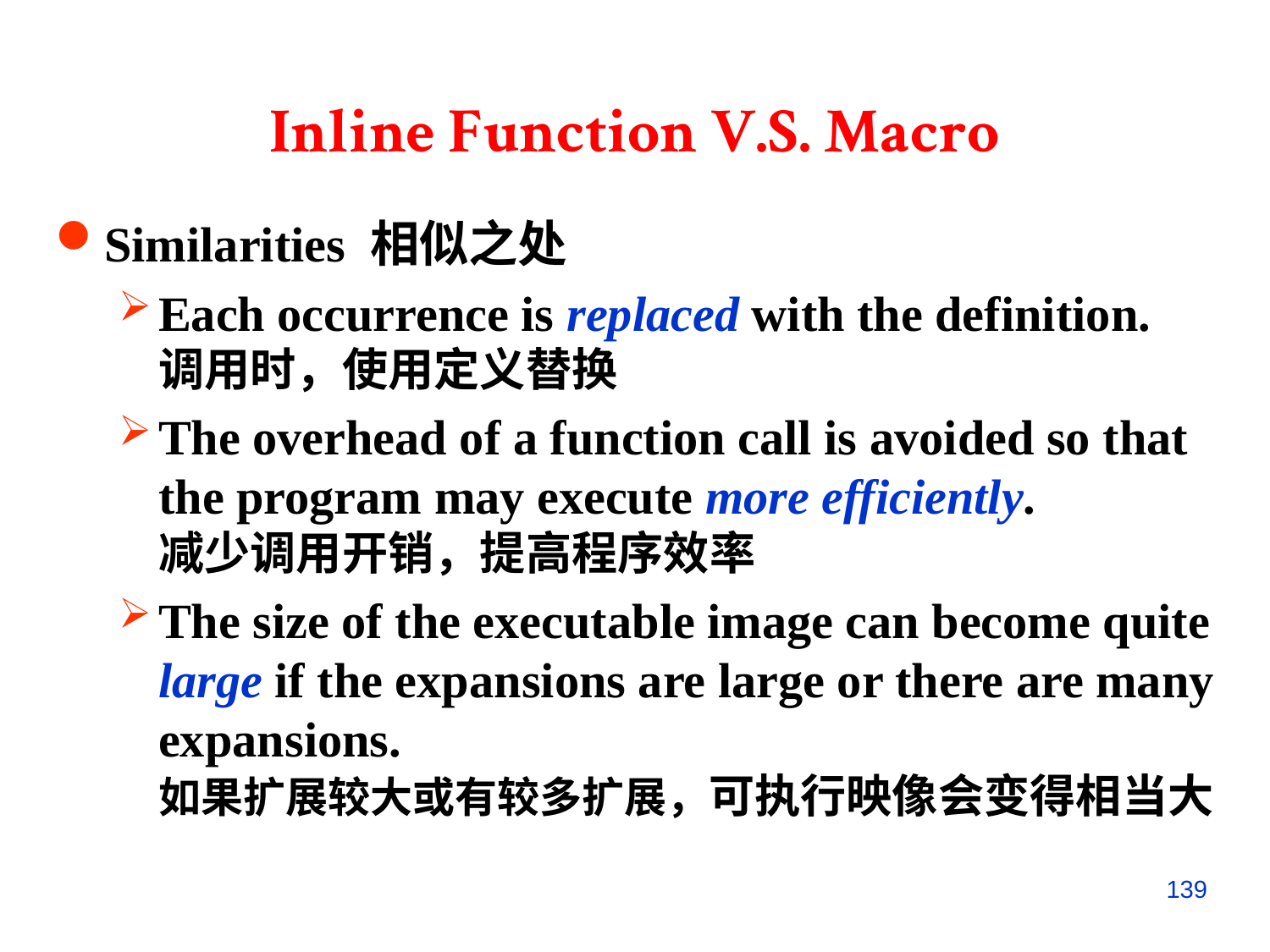

Inline Function V.S. Macro
Similarities 相似之处
Each occurrence is replaced with the definition.
调用时，使用定义替换
The overhead of a function call is avoided so that the program may execute more efficiently.
减少调用开销，提高程序效率
The size of the executable image can become quite large if the expansions are large or there are many expansions.
如果扩展较大或有较多扩展，可执行映像会变得相当大
139